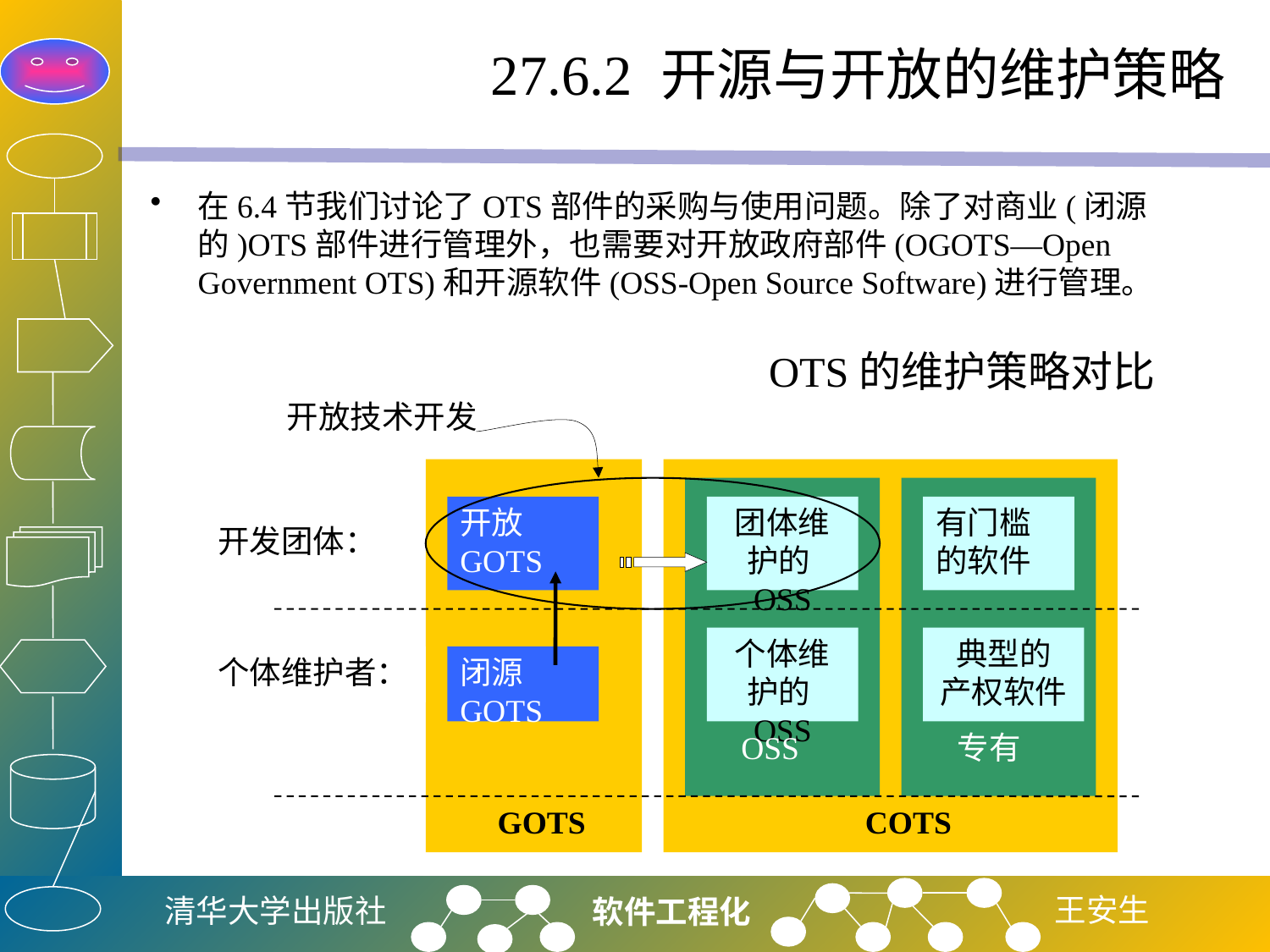

# 27.6.2 开源与开放的维护策略
在6.4节我们讨论了OTS部件的采购与使用问题。除了对商业(闭源的)OTS部件进行管理外，也需要对开放政府部件(OGOTS—Open Government OTS)和开源软件(OSS-Open Source Software)进行管理。
OTS的维护策略对比
开放技术开发

开放GOTS
团体维护的OSS
有门槛的软件
开发团体：

个体维护的OSS
典型的
产权软件
个体维护者：
闭源GOTS
OSS
专有

GOTS
COTS